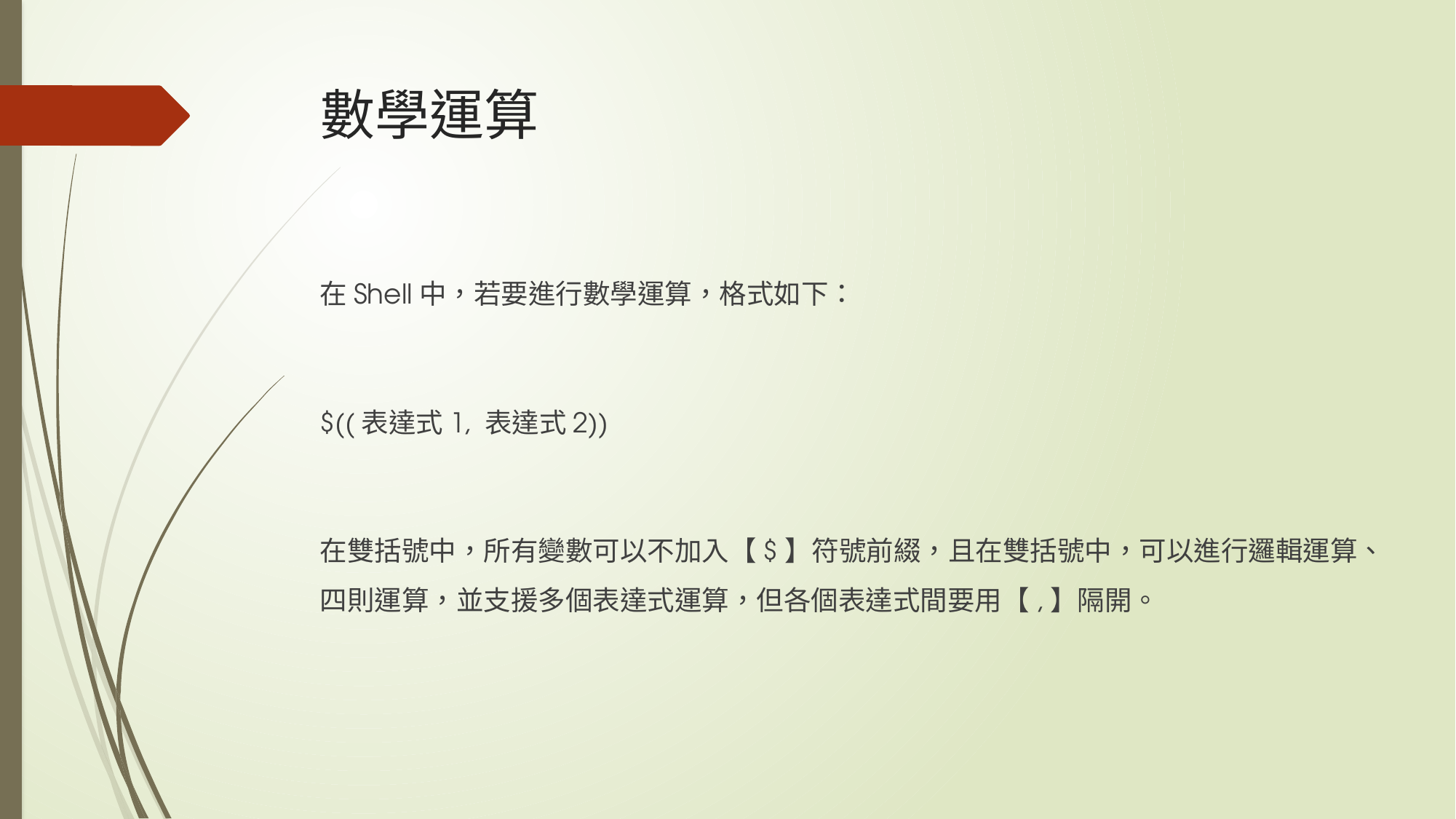

# 數學運算
在Shell中，若要進行數學運算，格式如下：

$((表達式1, 表達式2))

在雙括號中，所有變數可以不加入【$】符號前綴，且在雙括號中，可以進行邏輯運算、四則運算，並支援多個表達式運算，但各個表達式間要用【,】隔開。